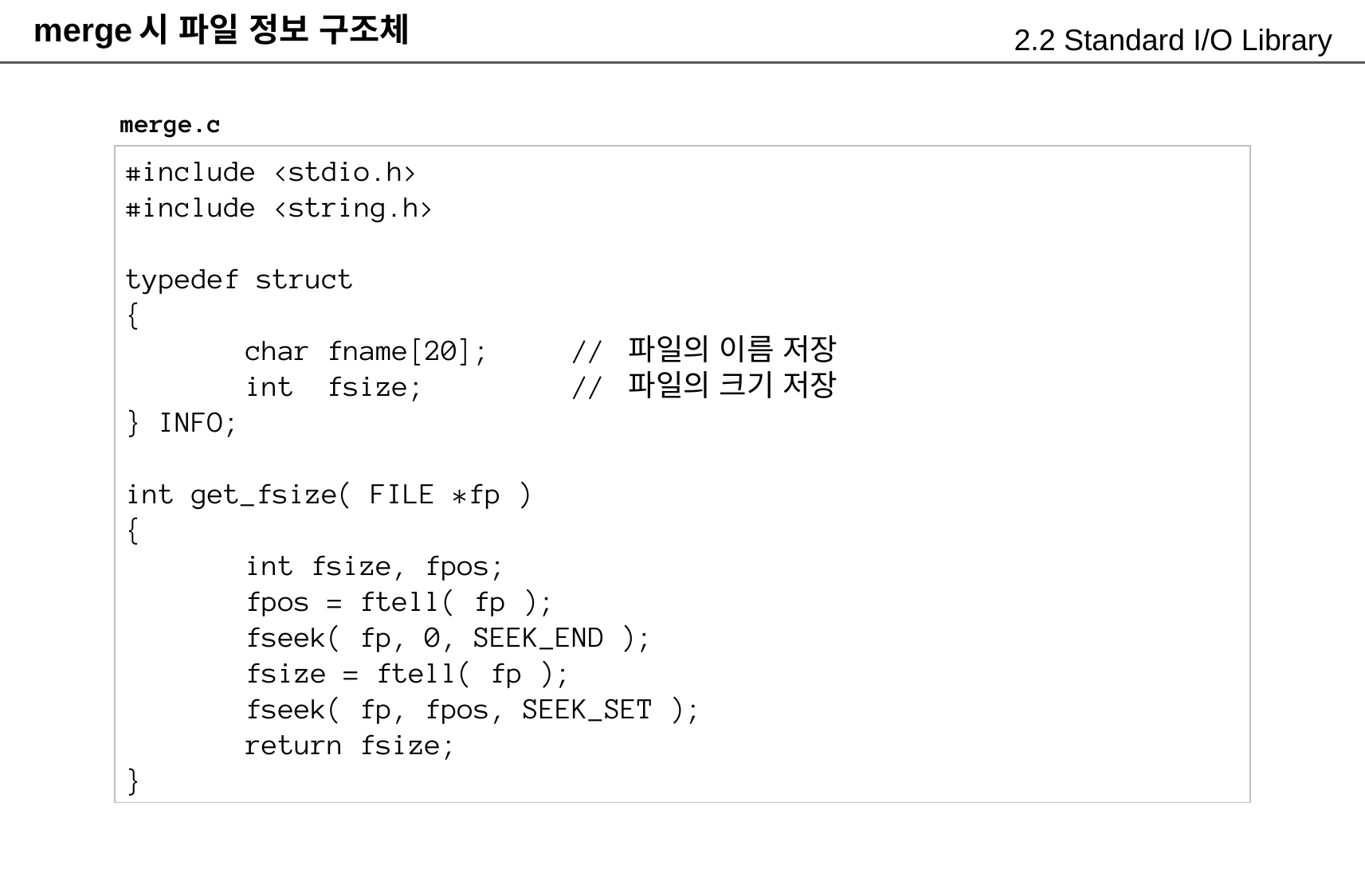

# merge시 파일 정보 구조체
2.2 Standard I/O Library
merge.c
#include <stdio.h>
#include <string.h>

typedef struct
{
	char fname[20];     // 파일의 이름 저장
	int  fsize;         // 파일의 크기 저장
} INFO;

int get_fsize( FILE *fp )
{
	int fsize, fpos;
	fpos = ftell( fp );
	fseek( fp, 0, SEEK_END );
	fsize = ftell( fp );
	fseek( fp, fpos, SEEK_SET );
	return fsize;
}